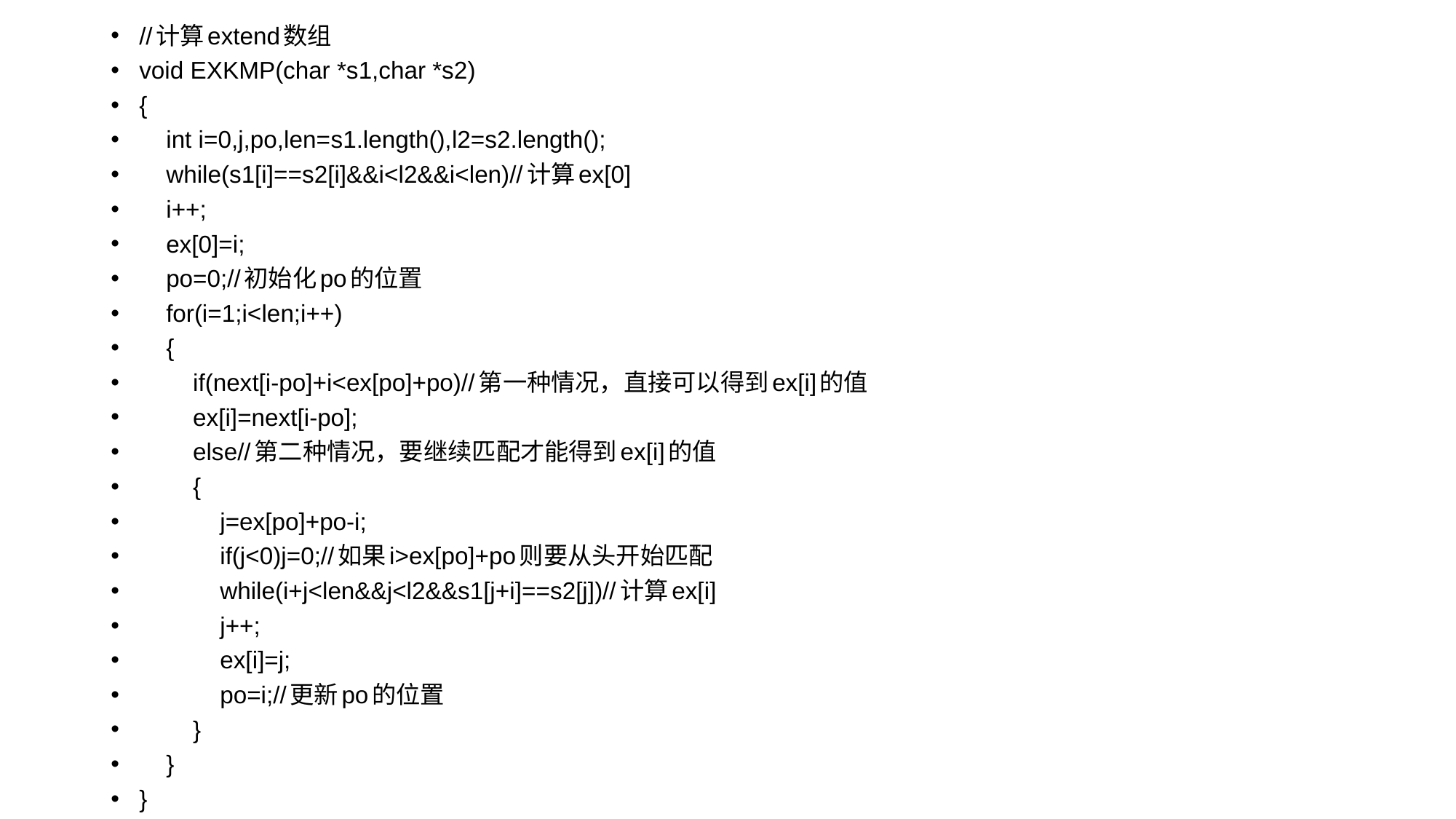

//计算extend数组
void EXKMP(char *s1,char *s2)
{
    int i=0,j,po,len=s1.length(),l2=s2.length();
    while(s1[i]==s2[i]&&i<l2&&i<len)//计算ex[0]
    i++;
    ex[0]=i;
    po=0;//初始化po的位置
    for(i=1;i<len;i++)
    {
        if(next[i-po]+i<ex[po]+po)//第一种情况，直接可以得到ex[i]的值
        ex[i]=next[i-po];
        else//第二种情况，要继续匹配才能得到ex[i]的值
        {
            j=ex[po]+po-i;
            if(j<0)j=0;//如果i>ex[po]+po则要从头开始匹配
            while(i+j<len&&j<l2&&s1[j+i]==s2[j])//计算ex[i]
            j++;
            ex[i]=j;
            po=i;//更新po的位置
        }
    }
}